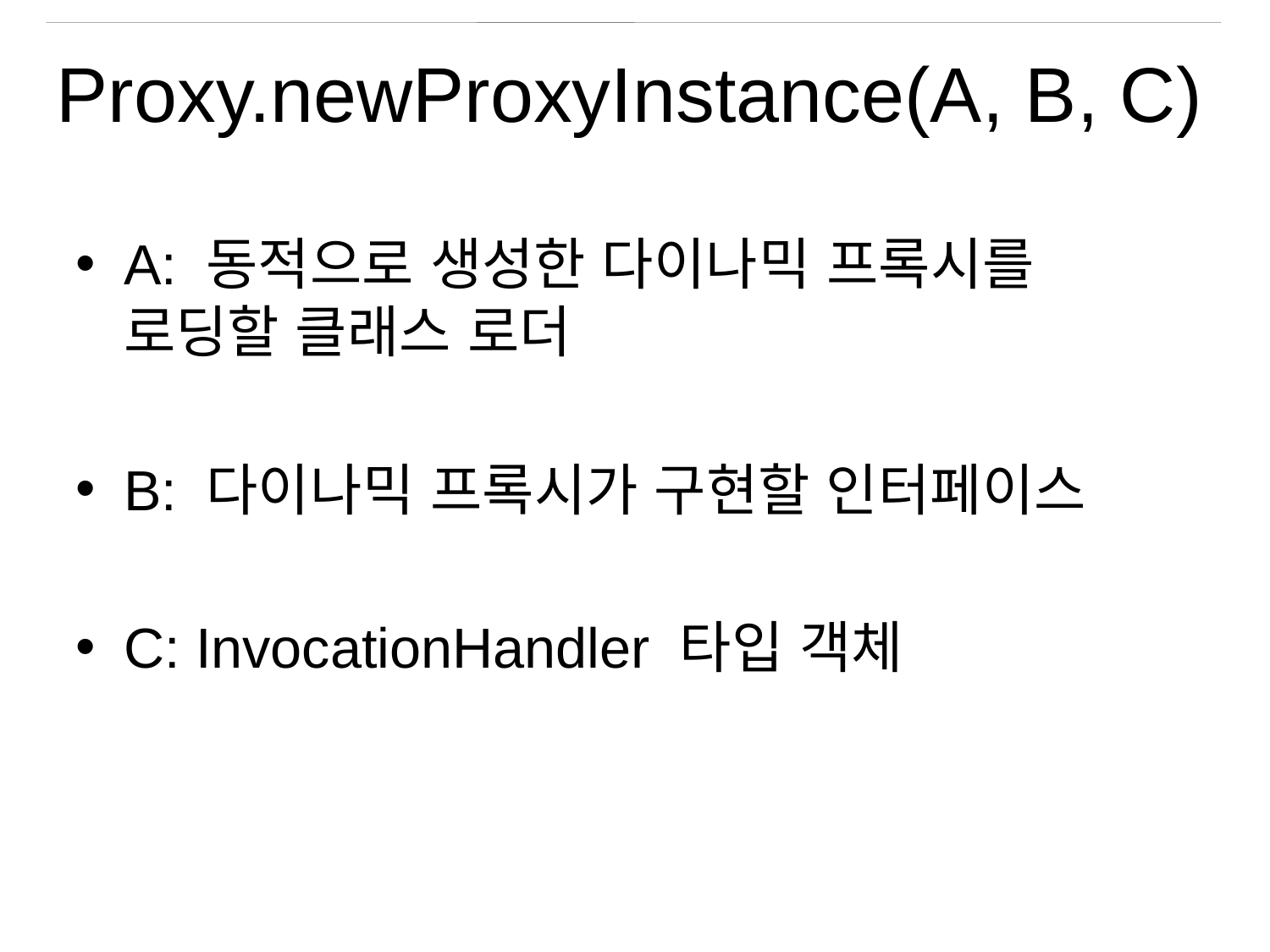

# Proxy.newProxyInstance(A, B, C)
A: 동적으로 생성한 다이나믹 프록시를 로딩할 클래스 로더

B: 다이나믹 프록시가 구현할 인터페이스

C: InvocationHandler 타입 객체